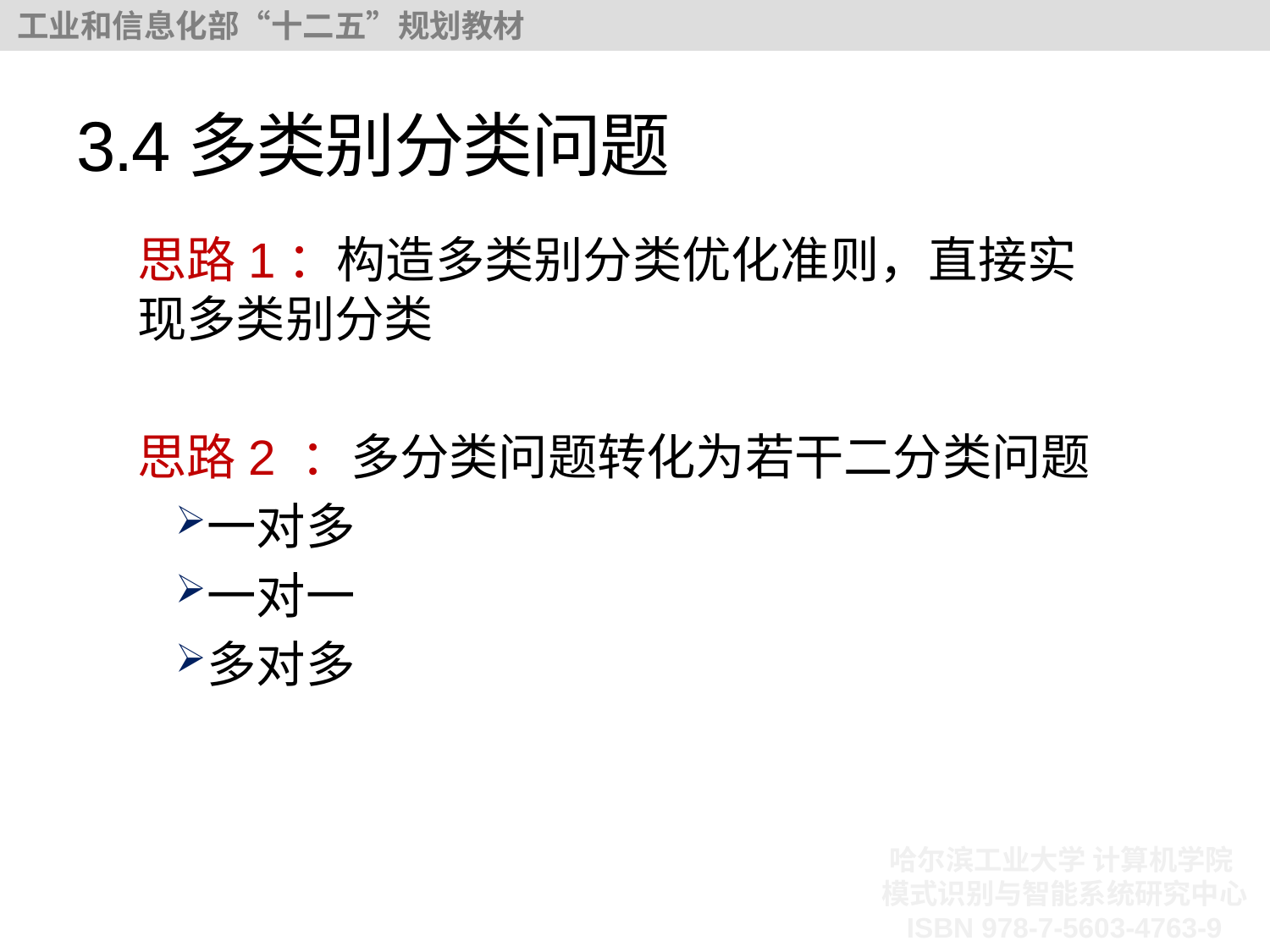

# 3.4多类别分类问题
思路1：构造多类别分类优化准则，直接实现多类别分类

思路2 ：多分类问题转化为若干二分类问题
一对多
一对一
多对多